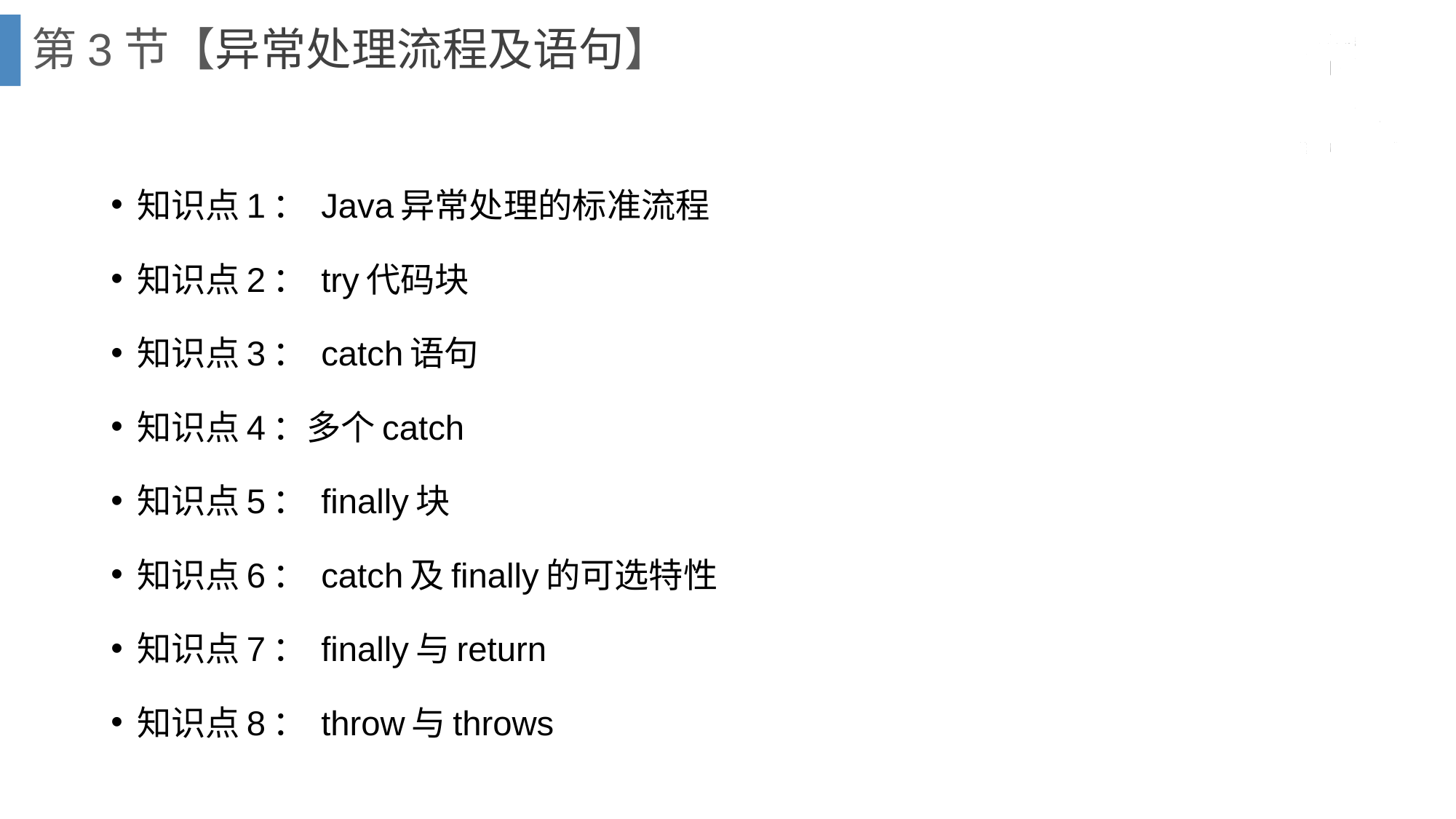

# 第3节【异常处理流程及语句】
知识点1： Java异常处理的标准流程
知识点2： try代码块
知识点3： catch语句
知识点4：多个catch
知识点5： finally块
知识点6： catch及finally的可选特性
知识点7： finally与return
知识点8： throw与throws